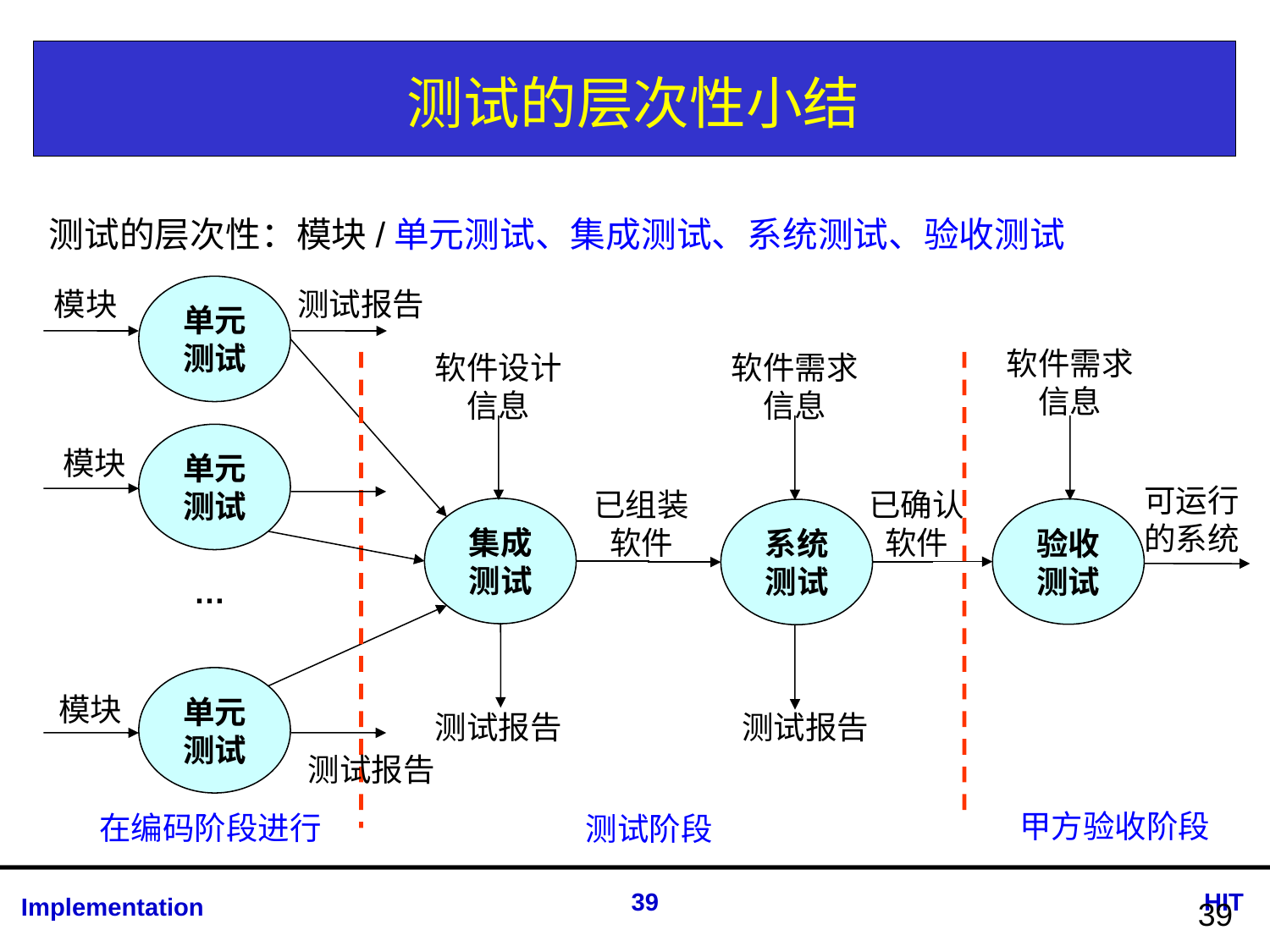

# 测试的层次性小结
测试的层次性：模块/单元测试、集成测试、系统测试、验收测试
模块
单元测试
测试报告

软件需求信息
软件设计信息
软件需求信息

单元测试
模块
可运行的系统
已组装软件
已确认软件

验收测试
系统测试
集成测试

…

单元测试
模块
测试报告
测试报告

测试报告
甲方验收阶段
在编码阶段进行
测试阶段
39